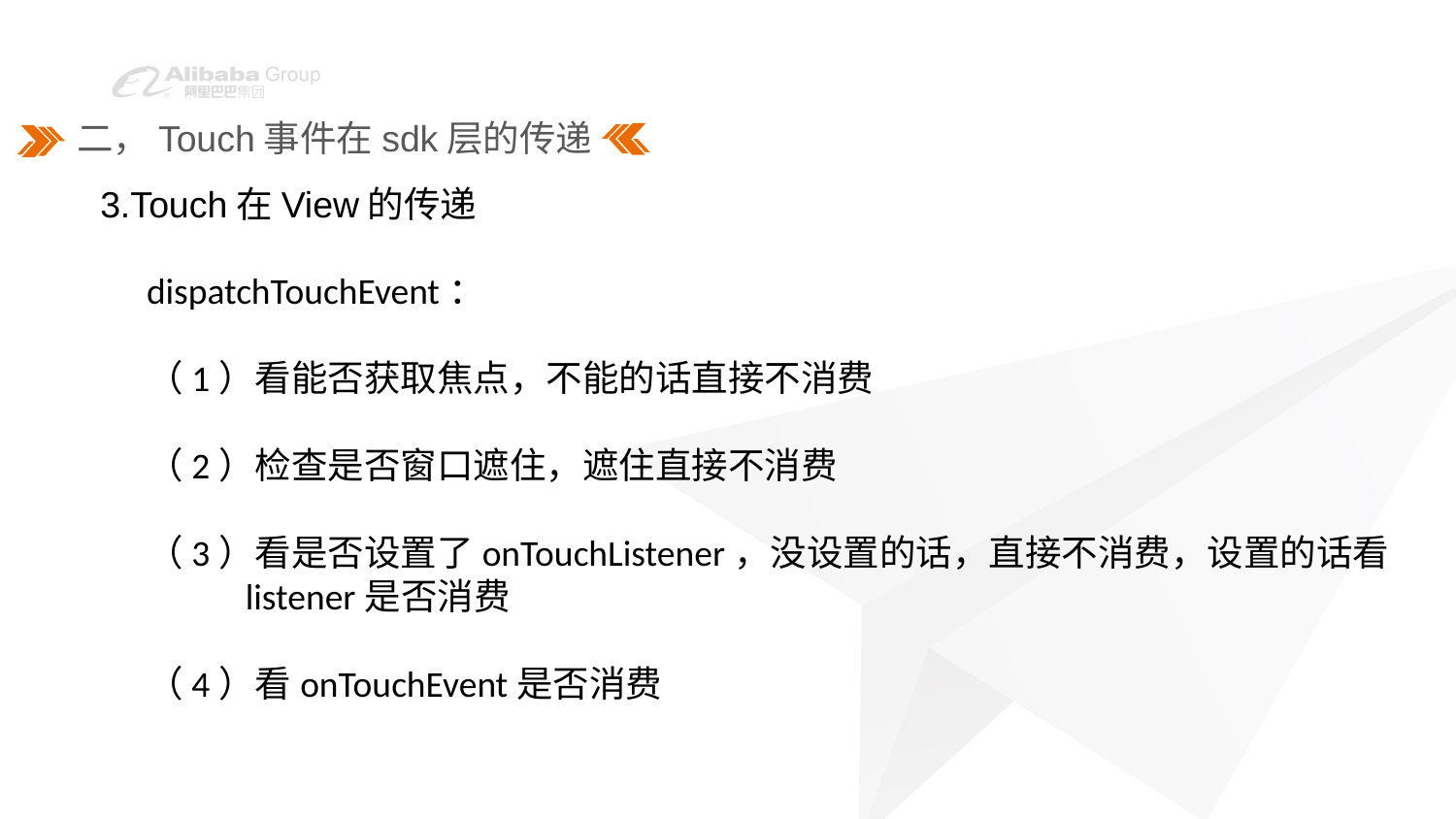

二，Touch事件在sdk层的传递

3.Touch在View的传递
dispatchTouchEvent：
（1）看能否获取焦点，不能的话直接不消费

（2）检查是否窗口遮住，遮住直接不消费

（3）看是否设置了onTouchListener，没设置的话，直接不消费，设置的话看
            listener是否消费

（4）看onTouchEvent是否消费